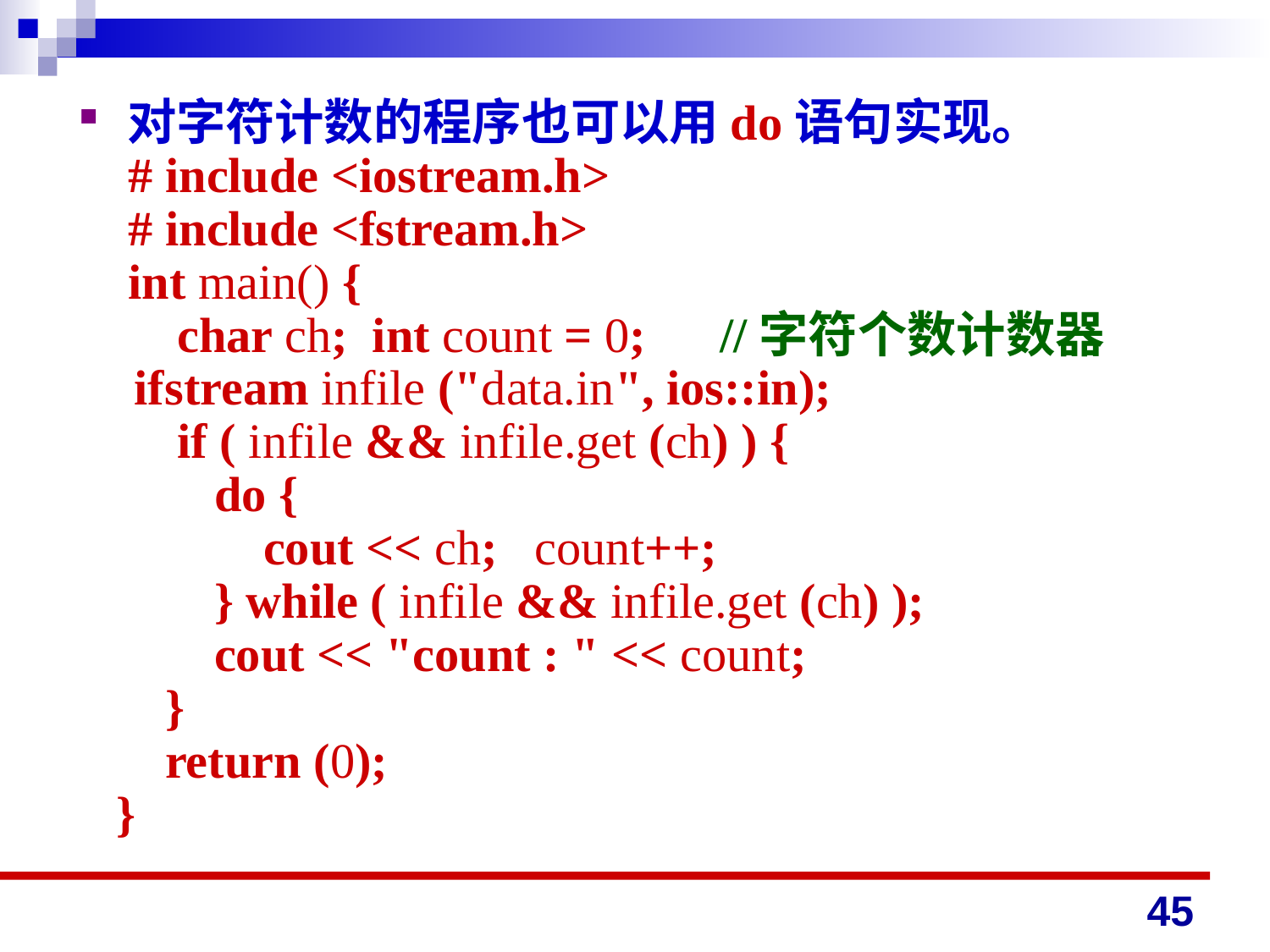

对字符计数的程序也可以用do语句实现。
    # include <iostream.h>
    # include <fstream.h>
    int main() {
        char ch;  int count = 0;      //字符个数计数器
    ifstream infile ("data.in", ios::in);
        if ( infile && infile.get (ch) ) {
           do {
               cout << ch;   count++;
           } while ( infile && infile.get (ch) );
           cout << "count : " << count;
       }
       return (0);
   }
45